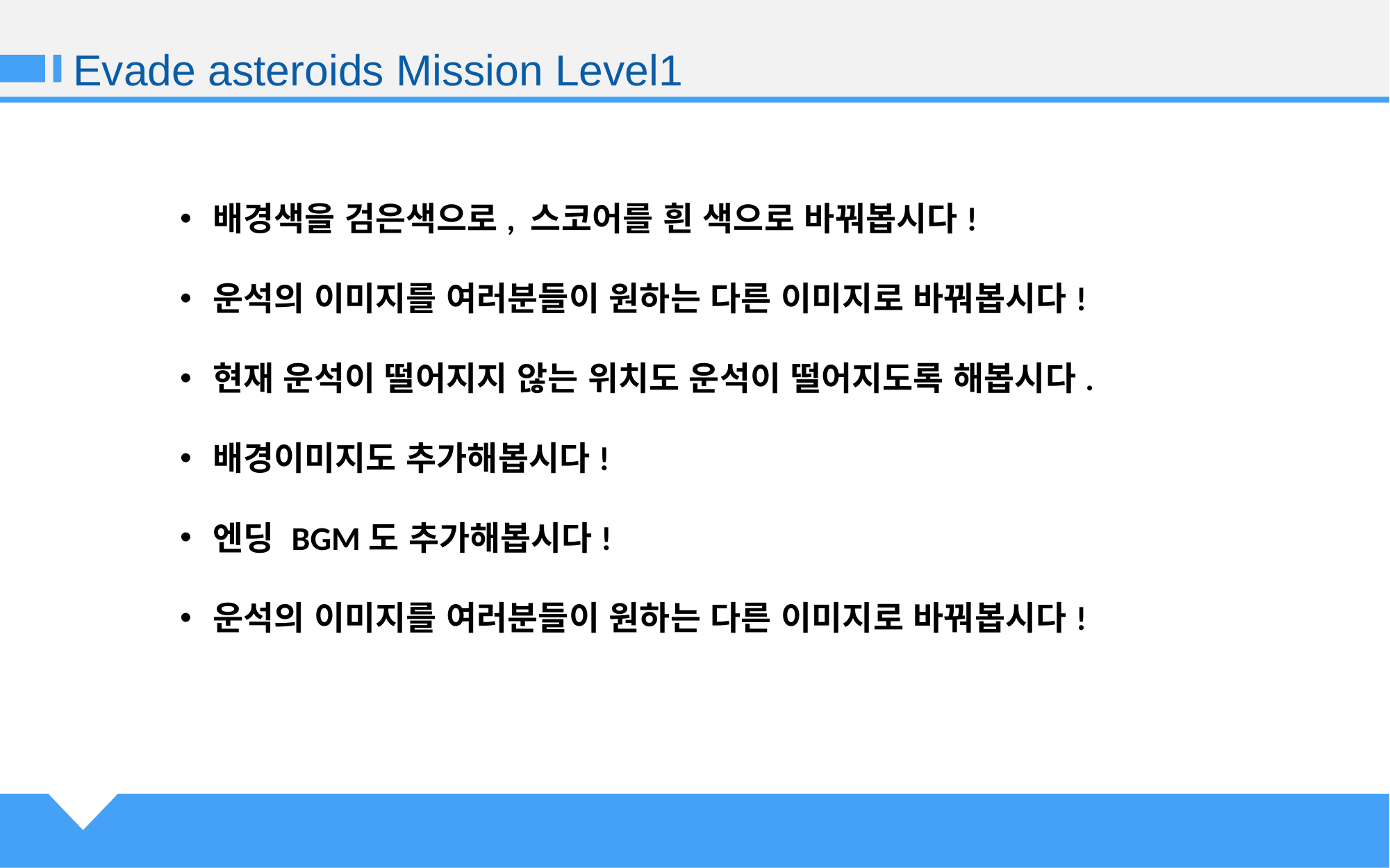

Evade asteroids Mission Level1

배경색을 검은색으로, 스코어를 흰 색으로 바꿔봅시다!

운석의 이미지를 여러분들이 원하는 다른 이미지로 바꿔봅시다!

현재 운석이 떨어지지 않는 위치도 운석이 떨어지도록 해봅시다.

배경이미지도 추가해봅시다!

엔딩 BGM도 추가해봅시다!

운석의 이미지를 여러분들이 원하는 다른 이미지로 바꿔봅시다!